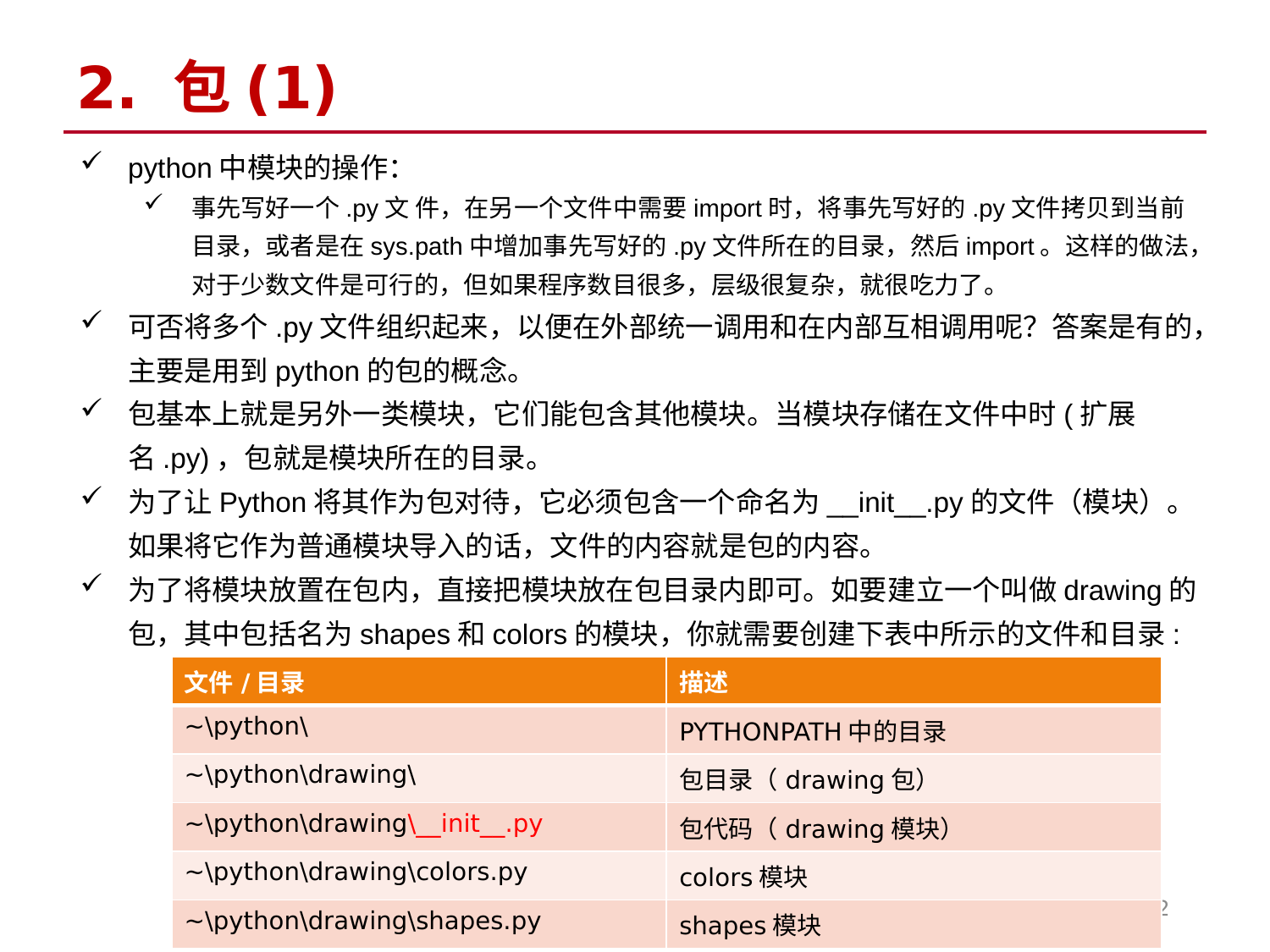

# 2. 包(1)
python中模块的操作：
事先写好一个.py文 件，在另一个文件中需要import时，将事先写好的.py文件拷贝到当前目录，或者是在sys.path中增加事先写好的.py文件所在的目录，然后import。这样的做法，对于少数文件是可行的，但如果程序数目很多，层级很复杂，就很吃力了。
可否将多个.py文件组织起来，以便在外部统一调用和在内部互相调用呢？答案是有的，主要是用到python的包的概念。
包基本上就是另外一类模块，它们能包含其他模块。当模块存储在文件中时(扩展名.py)，包就是模块所在的目录。
为了让Python将其作为包对待，它必须包含一个命名为__init__.py的文件（模块）。如果将它作为普通模块导入的话，文件的内容就是包的内容。
为了将模块放置在包内，直接把模块放在包目录内即可。如要建立一个叫做drawing的包，其中包括名为shapes和colors的模块，你就需要创建下表中所示的文件和目录:
| 文件/目录 | 描述 |
| --- | --- |
| ~\python\ | PYTHONPATH中的目录 |
| ~\python\drawing\ | 包目录（drawing包） |
| ~\python\drawing\\_\_init\_\_.py | 包代码（drawing模块） |
| ~\python\drawing\colors.py | colors模块 |
| ~\python\drawing\shapes.py | shapes模块 |
12